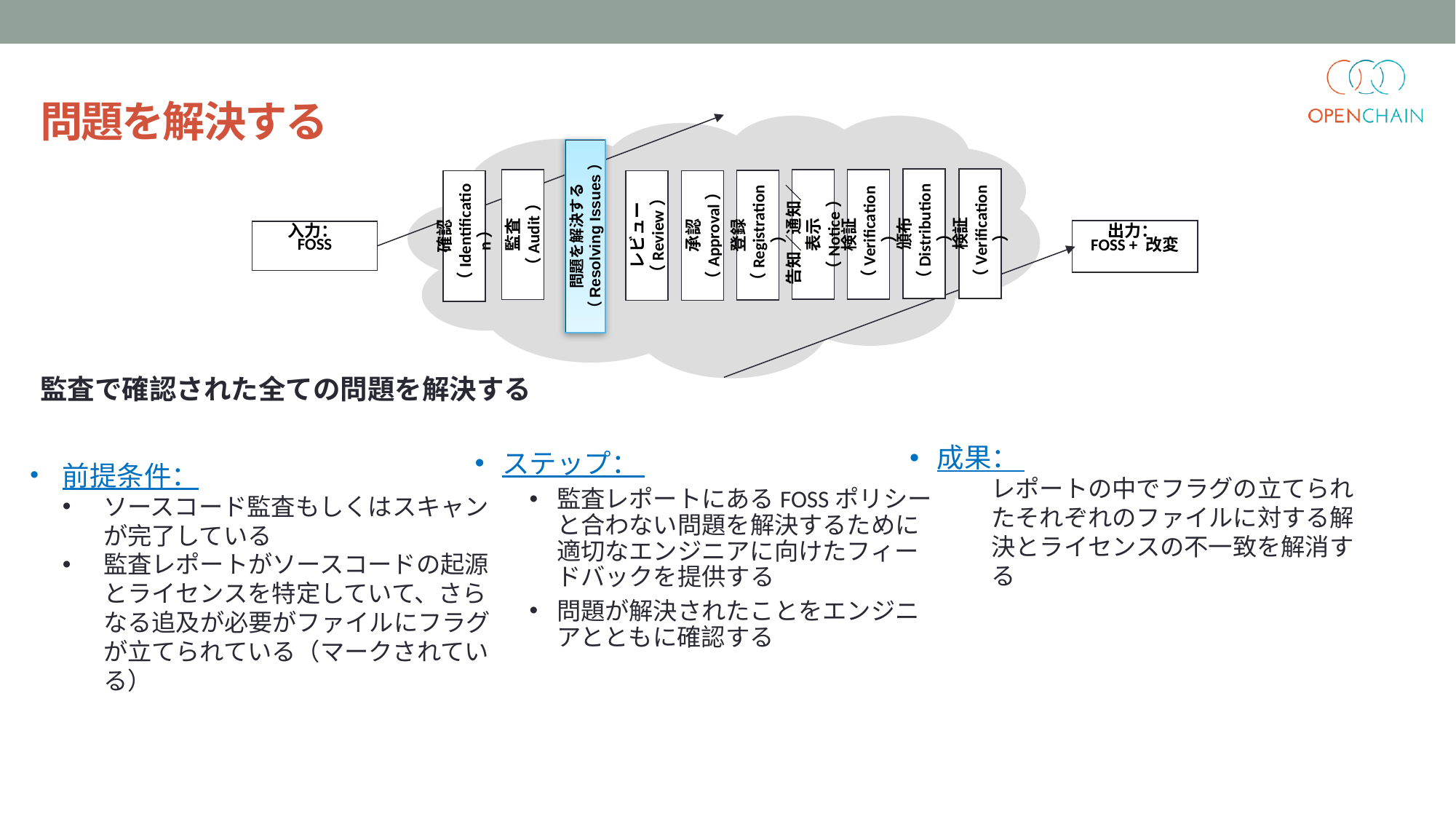

問題を解決する

問題を解決する（Resolving Issues）
頒布（Distribution）
検証（Verification）
監査（Audit）
告知／通知／表示（Notice）
検証（Verification）
登録（Registration）
確認（Identification）
レビュー（Review）
承認（Approval）
入力：
FOSS
出力：
FOSS + 改変
監査で確認された全ての問題を解決する
前提条件：
ソースコード監査もしくはスキャンが完了している
監査レポートがソースコードの起源とライセンスを特定していて、さらなる追及が必要がファイルにフラグが立てられている（マークされている）

成果：
レポートの中でフラグの立てられたそれぞれのファイルに対する解決とライセンスの不一致を解消する

ステップ：
監査レポートにあるFOSSポリシーと合わない問題を解決するために適切なエンジニアに向けたフィードバックを提供する
問題が解決されたことをエンジニアとともに確認する